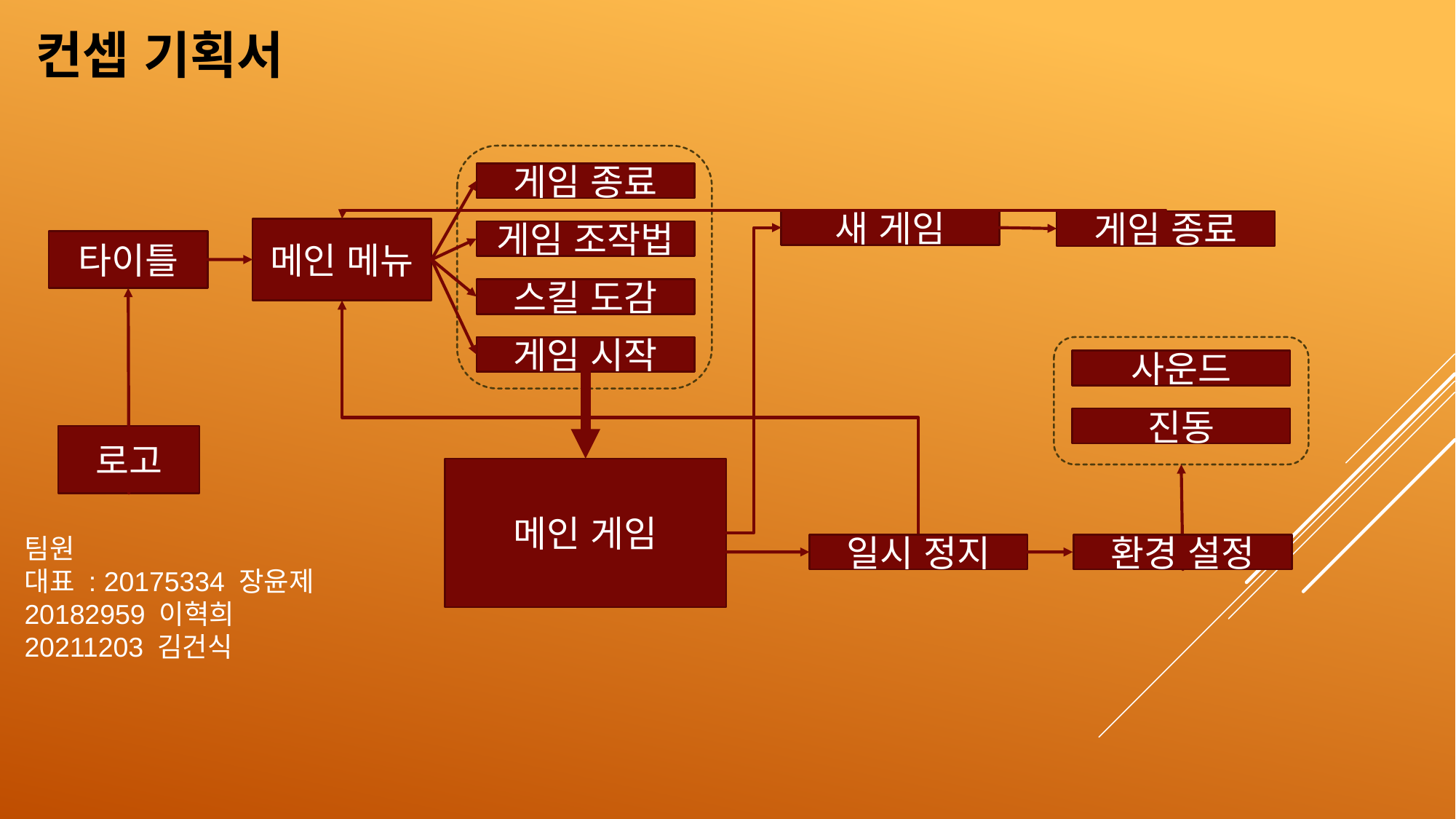

컨셉 기획서

게임 종료
새 게임
게임 종료
메인 메뉴
게임 조작법
타이틀
스킬 도감
게임 시작

사운드
진동
로고
메인 게임
팀원
대표 : 20175334 장윤제
20182959 이혁희
20211203 김건식

일시 정지
환경 설정